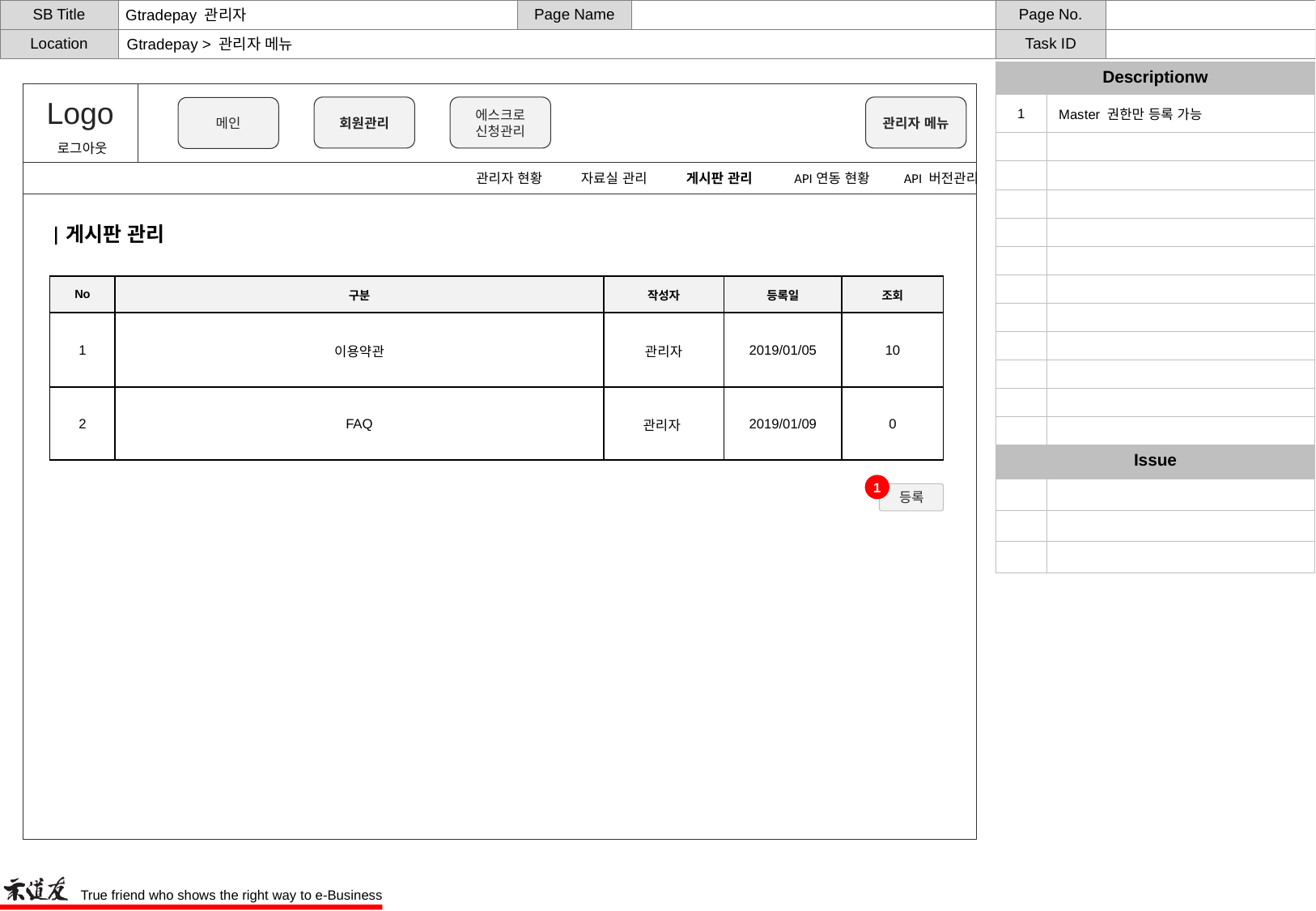

# Gtradepay 관리자
Gtradepay > 관리자 메뉴
| Descriptionw |  |
| --- | --- |
| 1 | Master 권한만 등록 가능 |
|  |  |
|  |  |
|  |  |
|  |  |
|  |  |
|  |  |
|  |  |
|  |  |
|  |  |
|  |  |
|  |  |
| Issue |  |
|  |  |
|  |  |
|  |  |

Logo
로그아웃
회원관리
에스크로
신청관리
대출
신청현황
관리자 메뉴
메인

관리자 현황          자료실 관리          게시판 관리          API연동 현황        API 버전관리
|게시판 관리
| No | 구분 | 작성자 | 등록일 | 조회 |
| --- | --- | --- | --- | --- |
| 1 | 이용약관 | 관리자 | 2019/01/05 | 10 |
| 2 | FAQ | 관리자 | 2019/01/09 | 0 |
1
등록